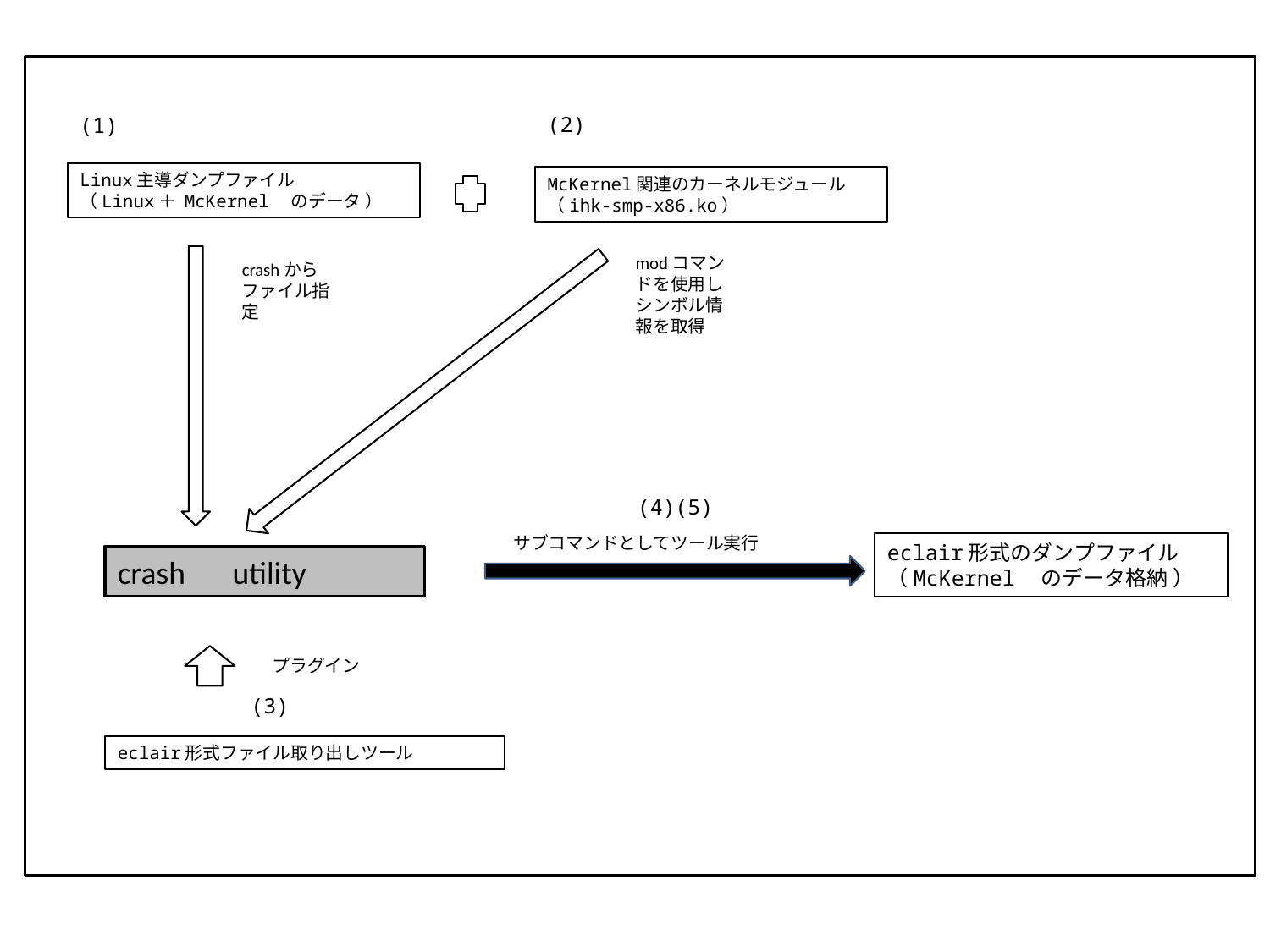

(2)
(1)
Linux主導ダンプファイル
（Linux＋ McKernel　のデータ ）
McKernel関連のカーネルモジュール
（ihk-smp-x86.ko）

modコマンドを使用しシンボル情報を取得
crashからファイル指定
(4)
(5)
サブコマンドとしてツール実行
eclair形式のダンプファイル
（McKernel　のデータ格納 ）
crash　utility

プラグイン
(3)
eclair形式ファイル取り出しツール